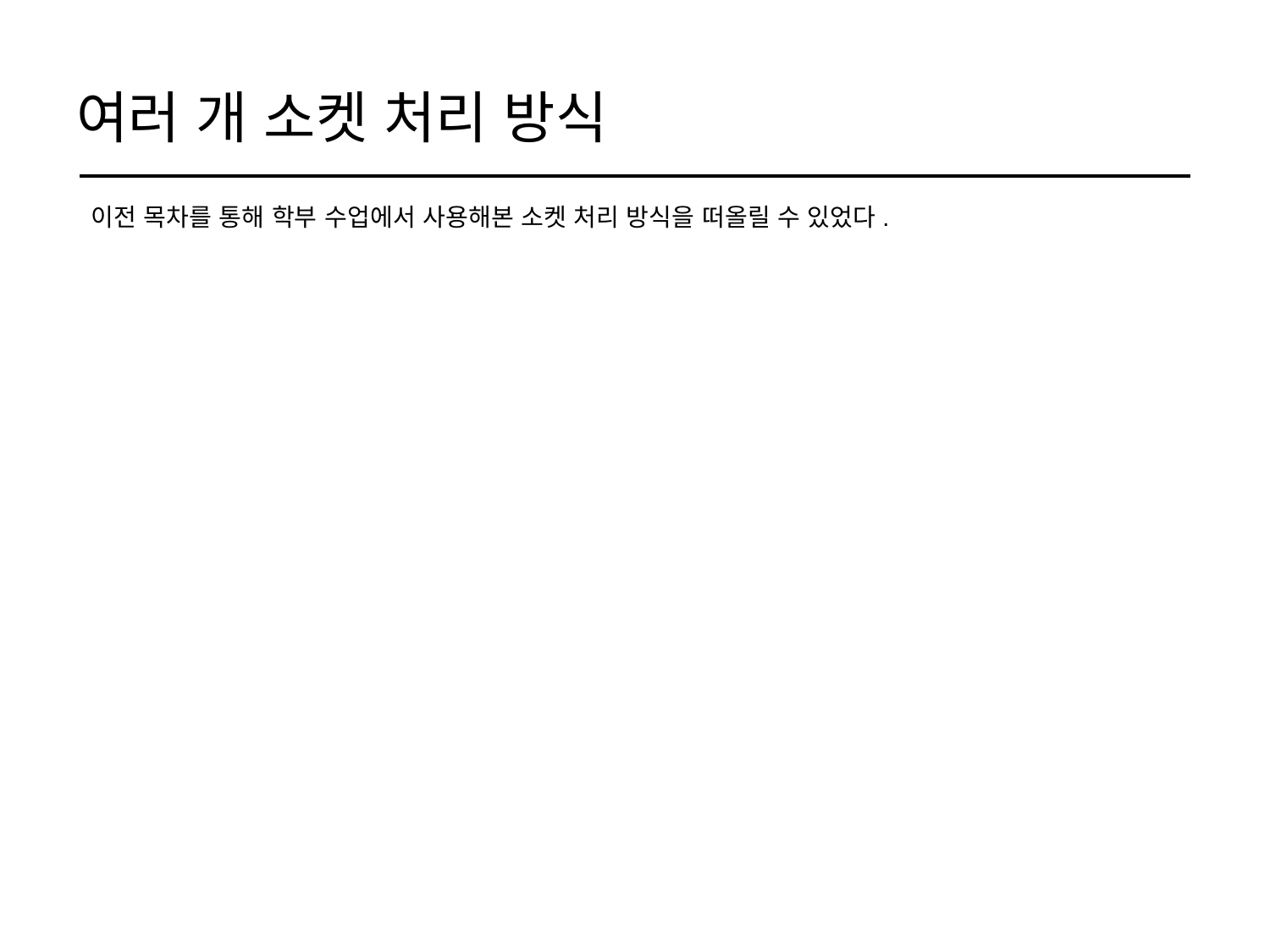

# 여러 개 소켓 처리 방식
이전 목차를 통해 학부 수업에서 사용해본 소켓 처리 방식을 떠올릴 수 있었다.